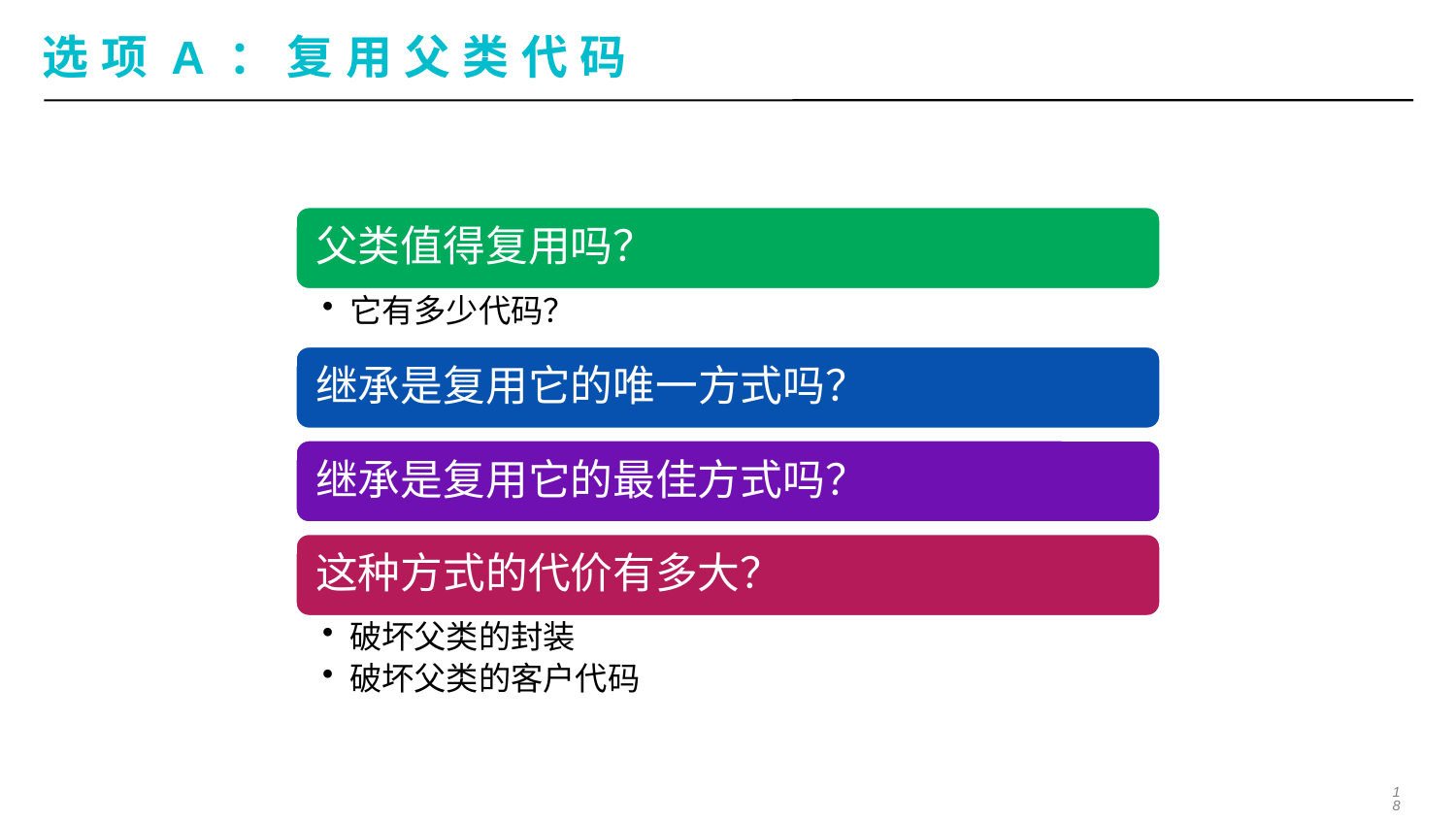

# 选项A：复用父类代码
父类值得复用吗？
它有多少代码？
继承是复用它的唯一方式吗？
继承是复用它的最佳方式吗？
这种方式的代价有多大？
破坏父类的封装
破坏父类的客户代码
18